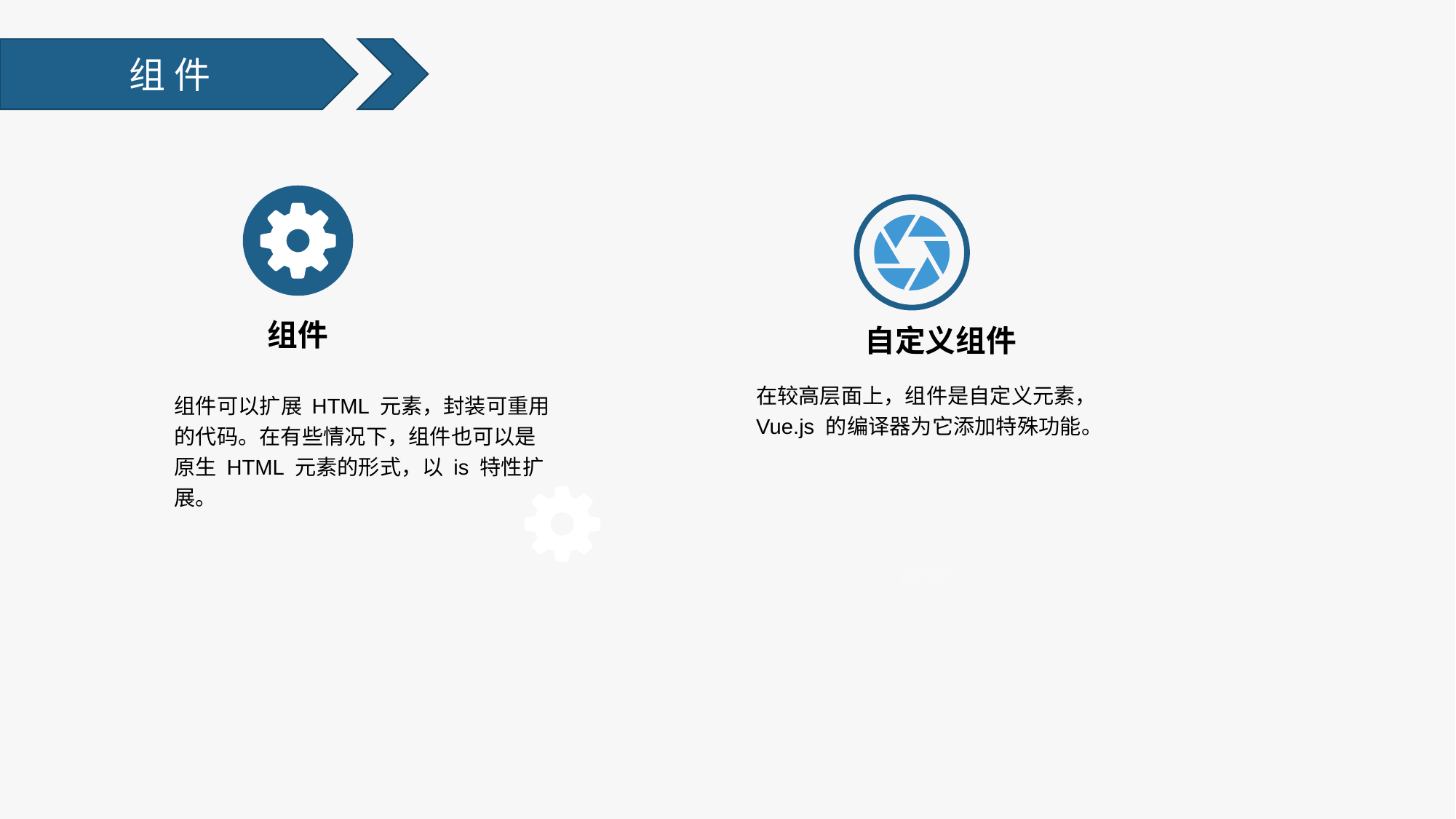

组件

组件
自定义组件
在较高层面上，组件是自定义元素， Vue.js 的编译器为它添加特殊功能。
组件可以扩展 HTML 元素，封装可重用的代码。在有些情况下，组件也可以是原生 HTML 元素的形式，以 is 特性扩展。